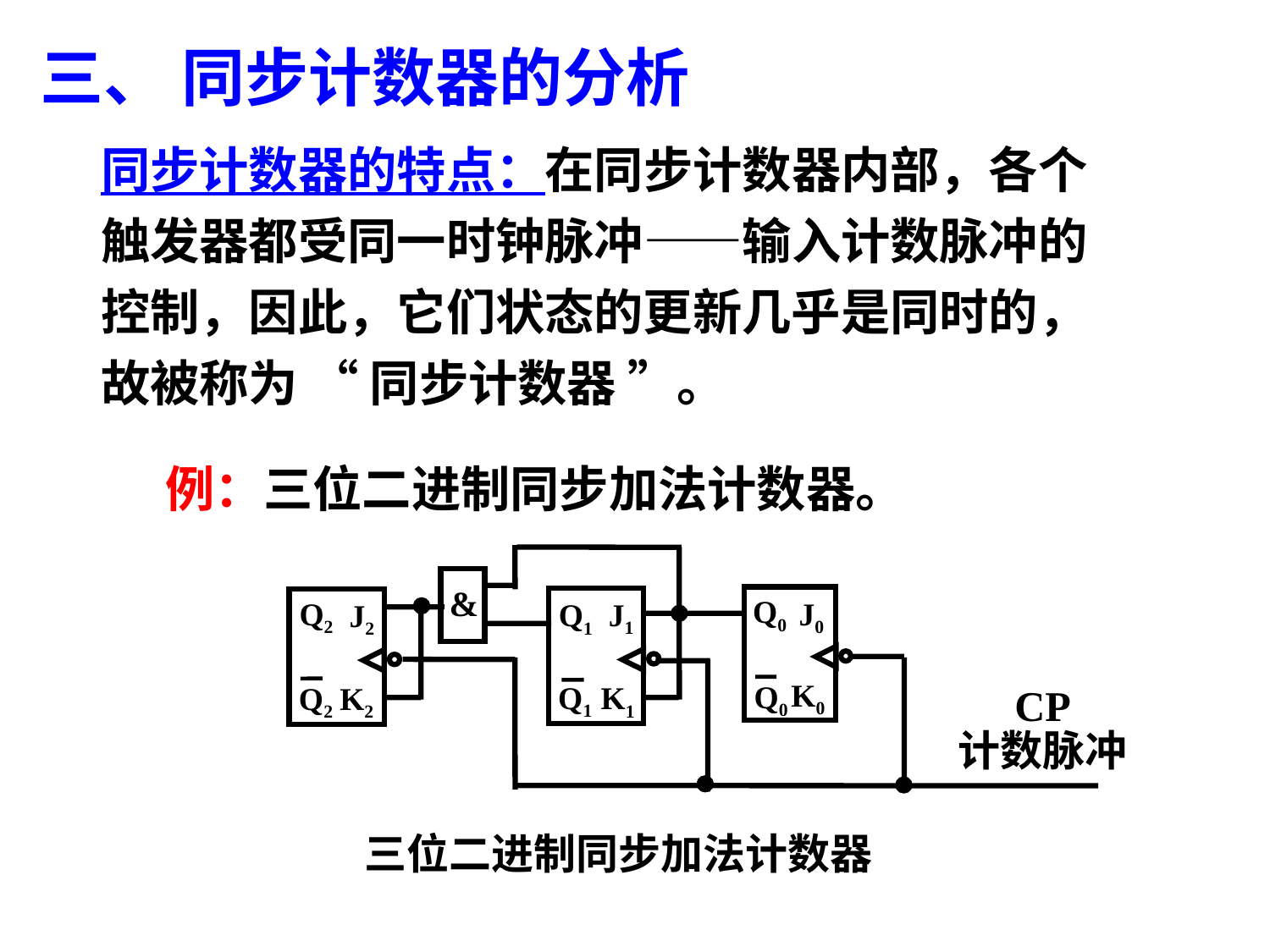

三、 同步计数器的分析
同步计数器的特点：在同步计数器内部，各个触发器都受同一时钟脉冲——输入计数脉冲的控制，因此，它们状态的更新几乎是同时的，故被称为 “ 同步计数器 ”。
例：三位二进制同步加法计数器。

&

Q0

Q2
J0

J1

Q1
J2

K0
Q0
Q1
K1
Q2
K2
CP

计数脉冲

三位二进制同步加法计数器